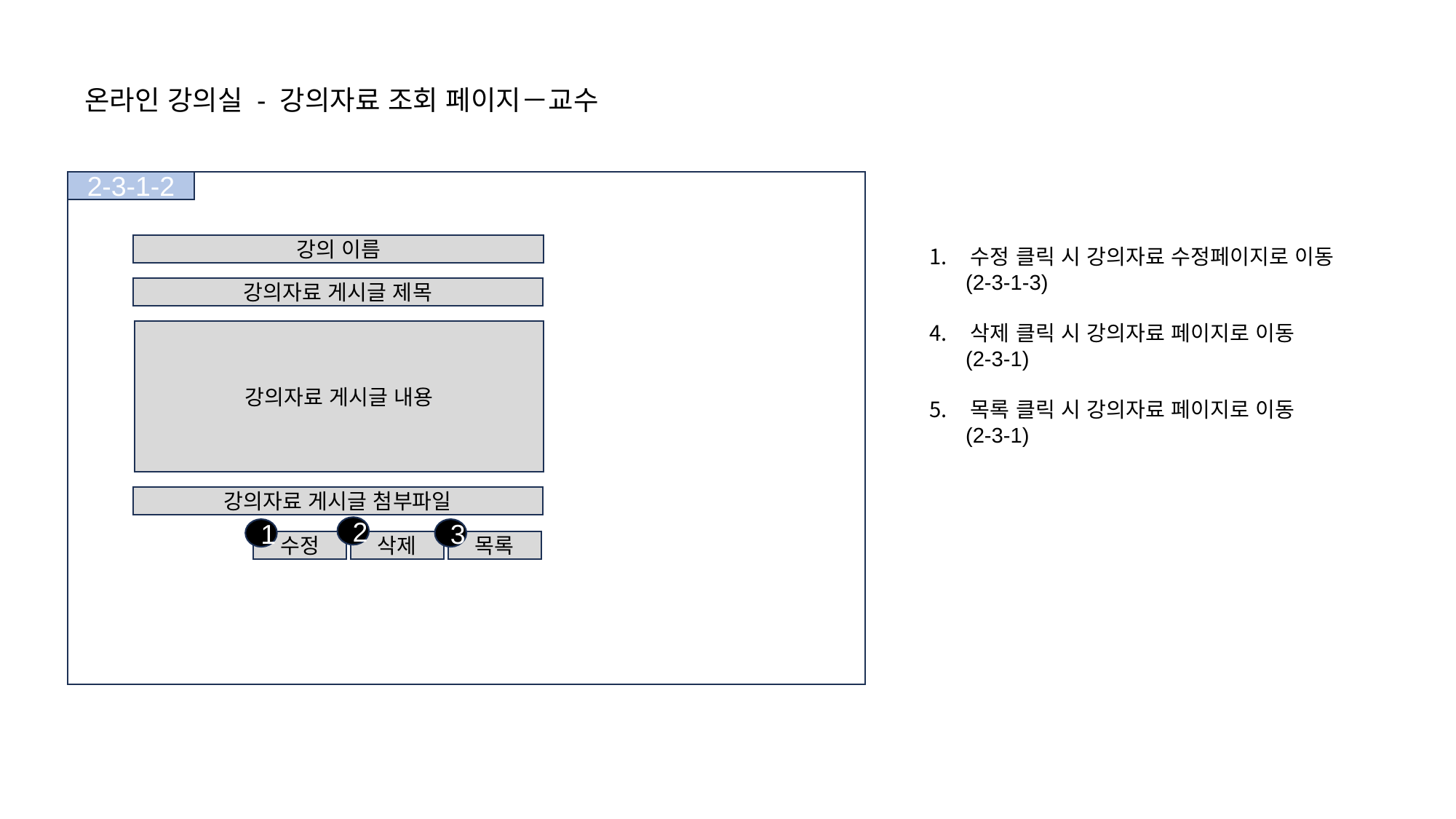

온라인 강의실 - 강의자료 조회 페이지－교수

2-3-1-2

수정 클릭 시 강의자료 수정페이지로 이동
      (2-3-1-3)

삭제 클릭 시 강의자료 페이지로 이동
      (2-3-1)

목록 클릭 시 강의자료 페이지로 이동
      (2-3-1)
강의 이름
강의자료 게시글 제목
강의자료 게시글 내용
강의자료 게시글 첨부파일
2
1
3
삭제
수정
목록